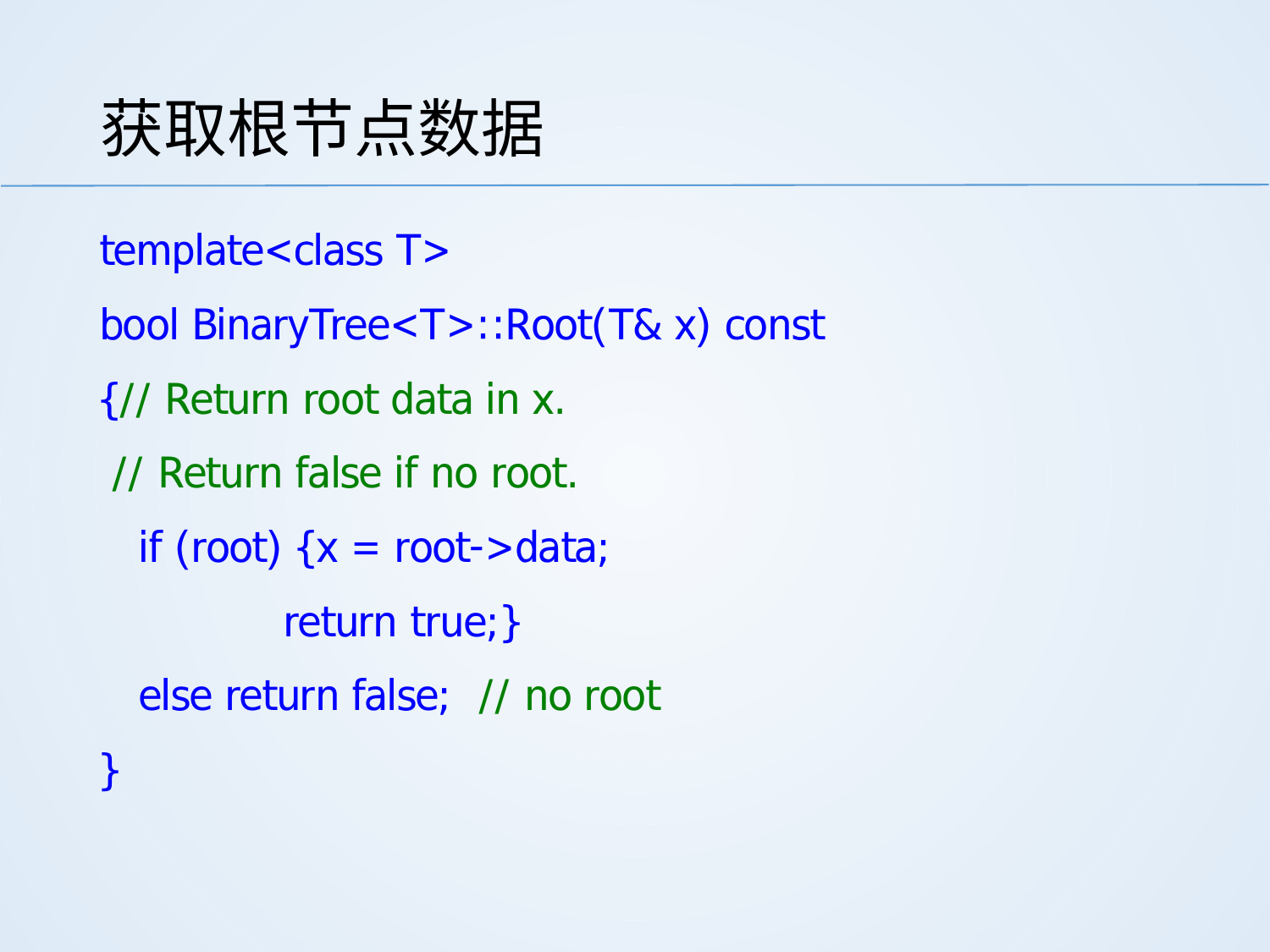

# 获取根节点数据
template<class T>
bool BinaryTree<T>::Root(T& x) const
{// Return root data in x.
 // Return false if no root.
   if (root) {x = root->data;
              return true;}
   else return false;  // no root
}
38